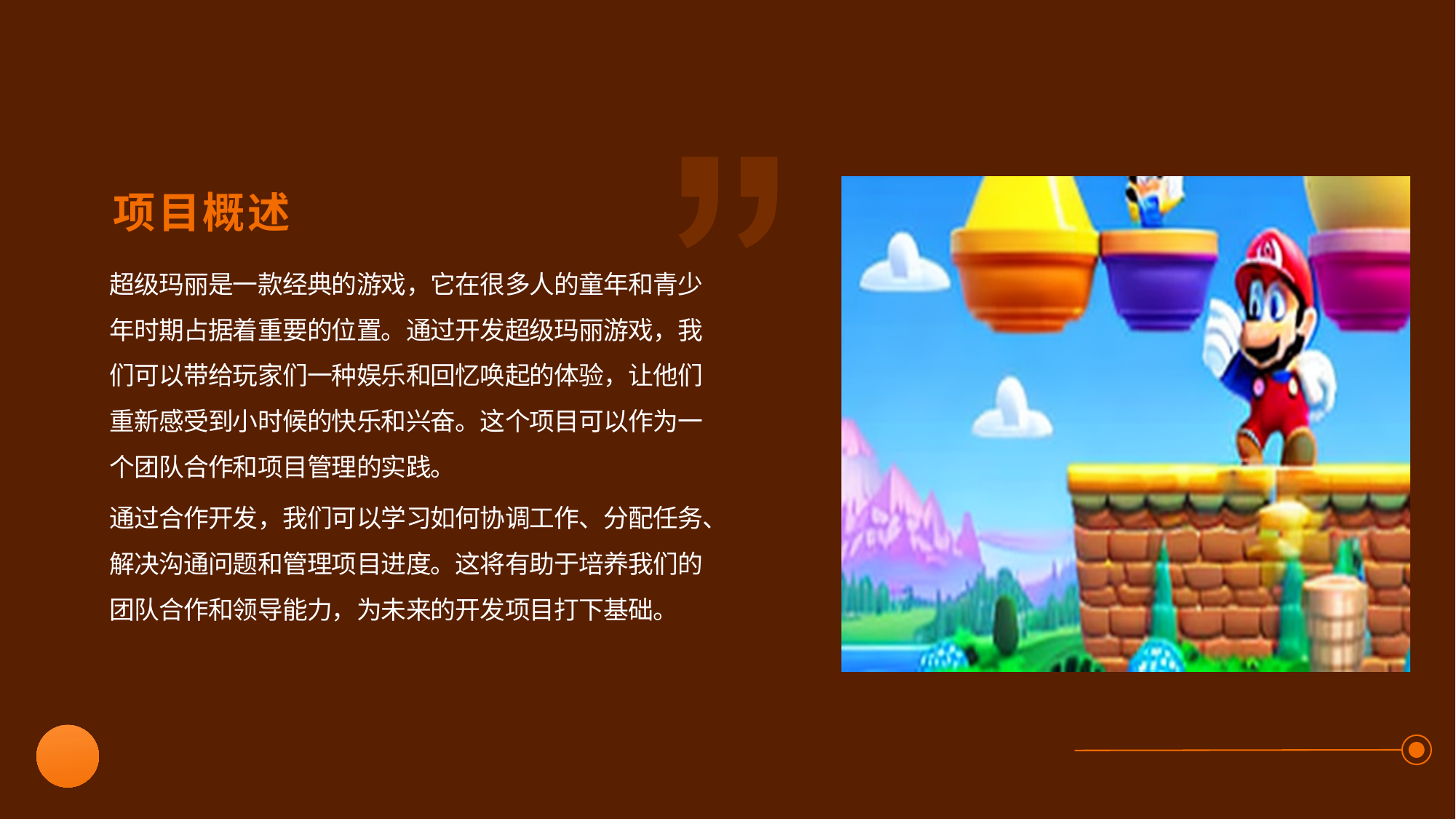

项目概述
超级玛丽是一款经典的游戏，它在很多人的童年和青少年时期占据着重要的位置。通过开发超级玛丽游戏，我们可以带给玩家们一种娱乐和回忆唤起的体验，让他们重新感受到小时候的快乐和兴奋。这个项目可以作为一个团队合作和项目管理的实践。
通过合作开发，我们可以学习如何协调工作、分配任务、解决沟通问题和管理项目进度。这将有助于培养我们的团队合作和领导能力，为未来的开发项目打下基础。

开发平台